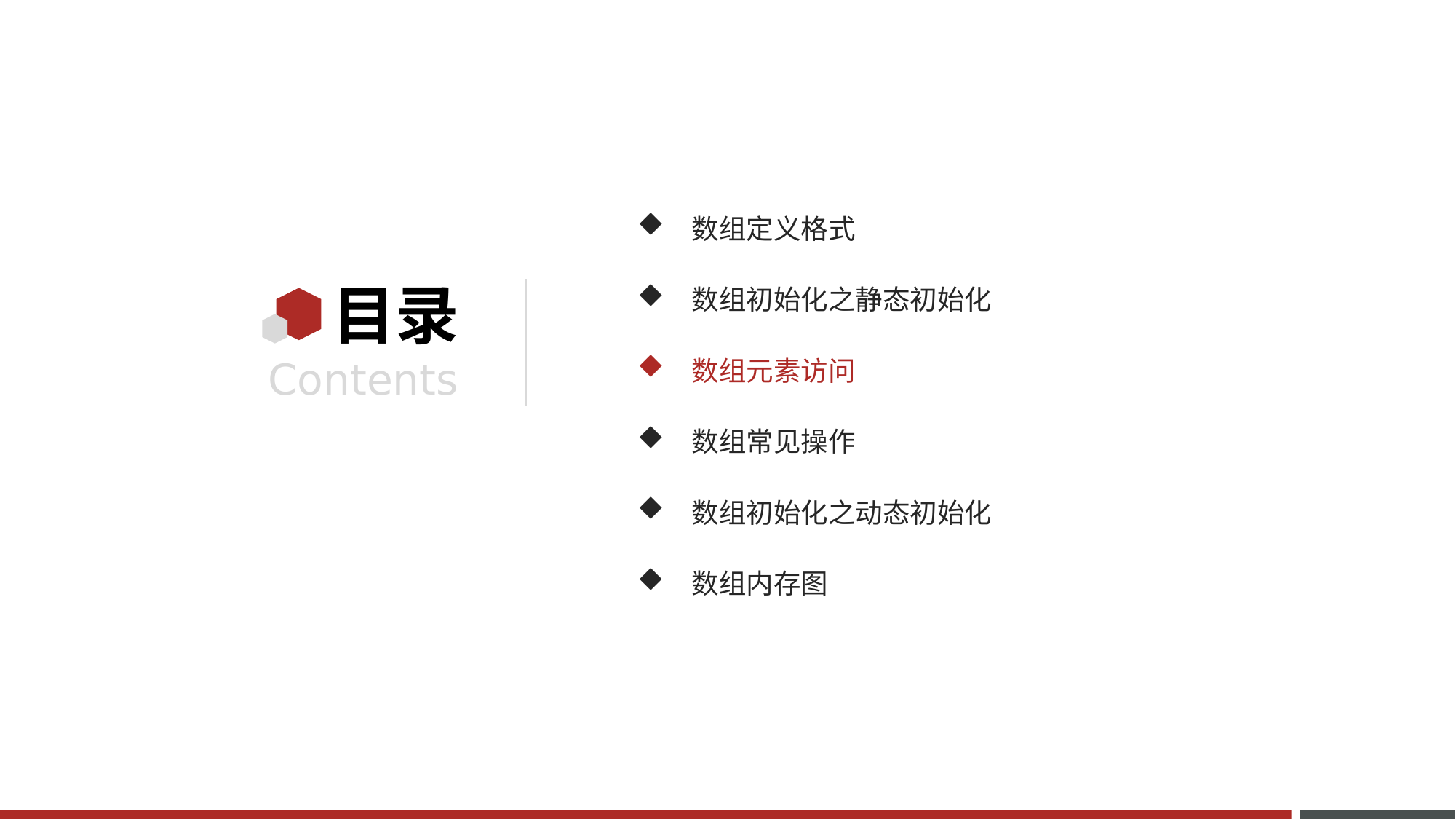

数组定义格式
数组初始化之静态初始化
数组元素访问
数组常见操作
数组初始化之动态初始化
数组内存图